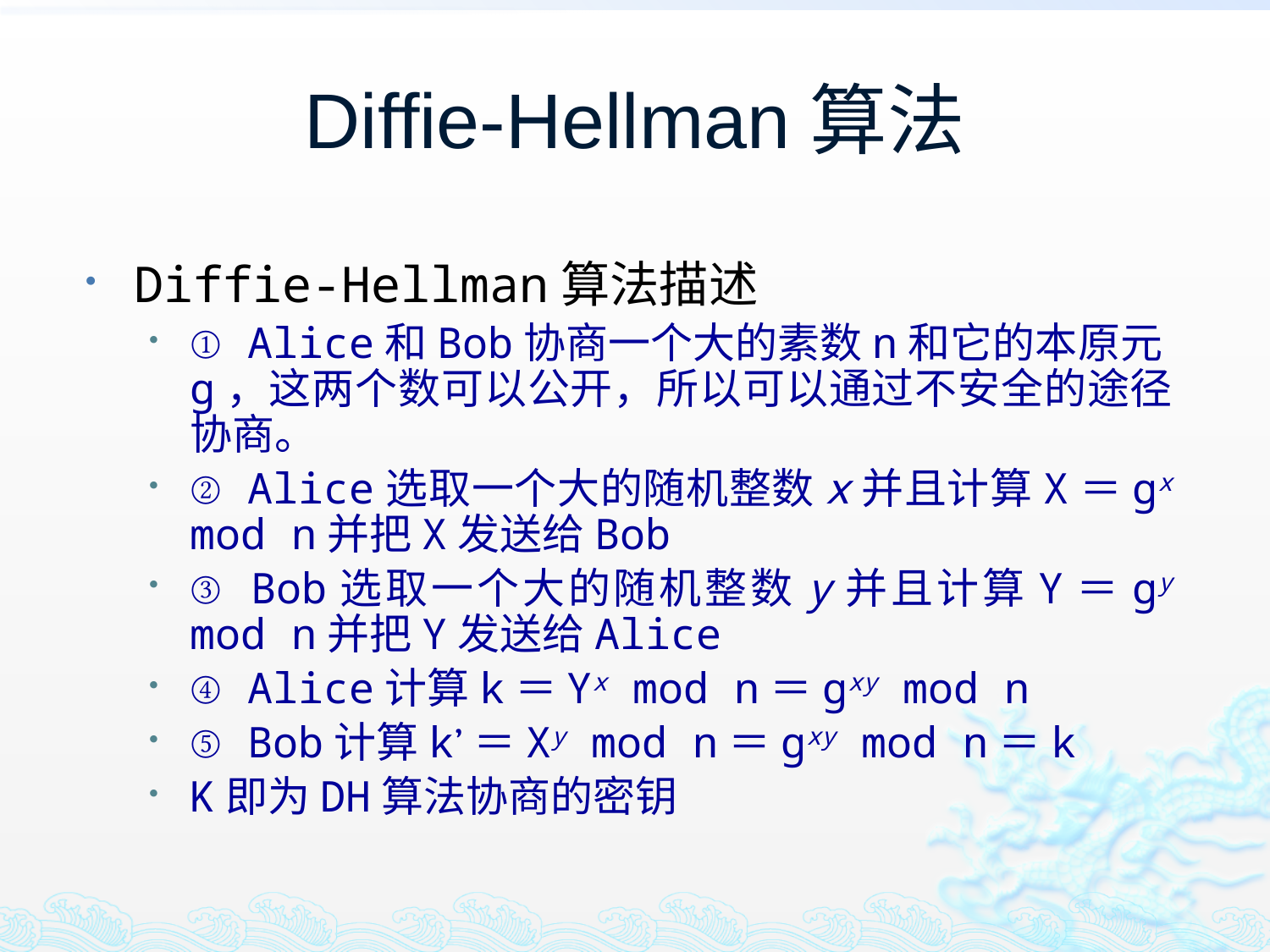

# Diffie-Hellman算法
Diffie-Hellman算法描述
① Alice和Bob协商一个大的素数n和它的本原元g，这两个数可以公开，所以可以通过不安全的途径协商。
② Alice选取一个大的随机整数x并且计算X＝gx mod n并把X发送给Bob
③ Bob选取一个大的随机整数y并且计算Y＝gy mod n并把Y发送给Alice
④ Alice计算k＝Yx mod n＝gxy mod n
⑤ Bob计算k’＝Xy mod n＝gxy mod n＝k
K即为DH算法协商的密钥